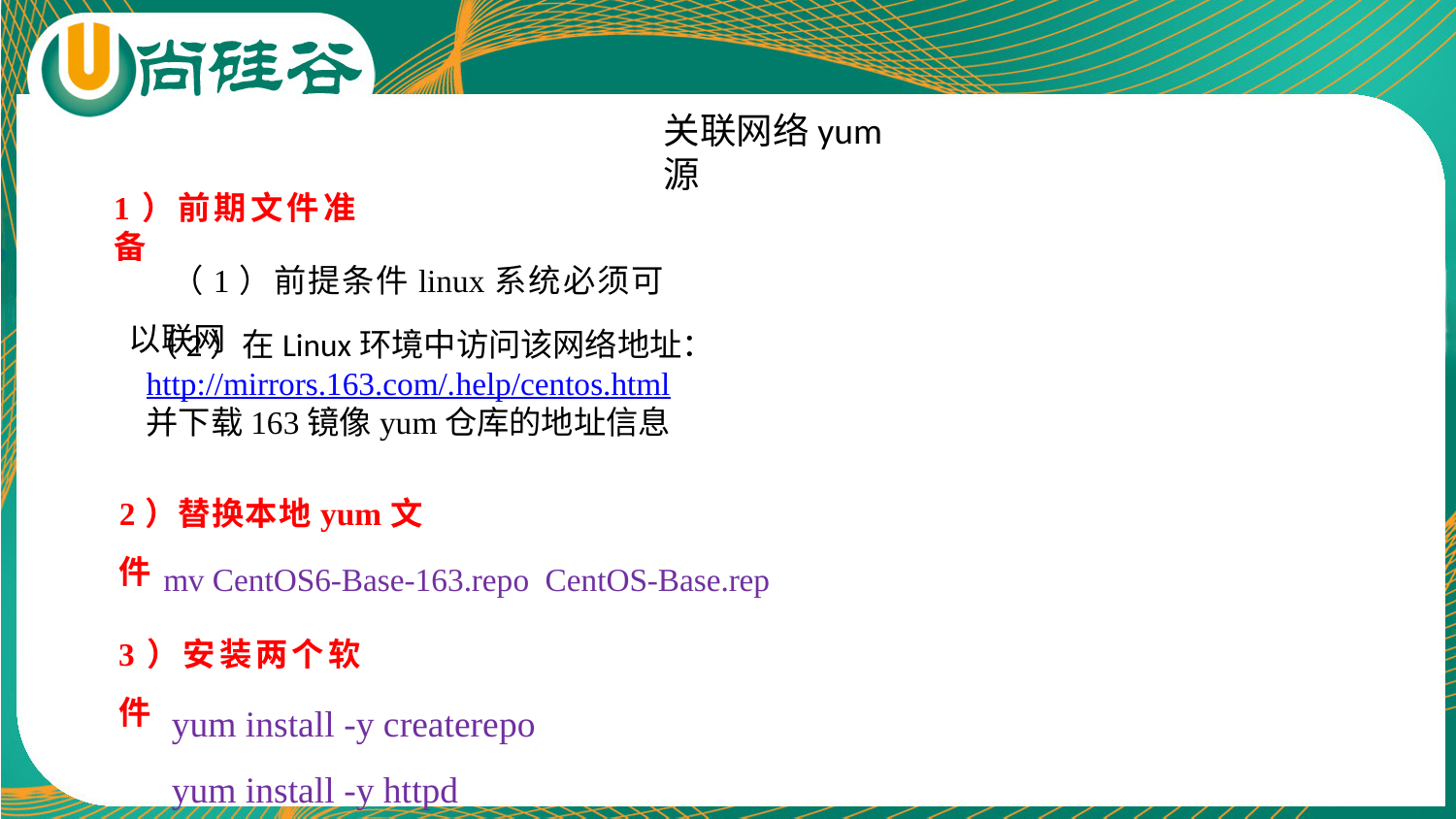

关联网络yum源
1）前期文件准备
（1）前提条件linux系统必须可以联网
（2）在Linux环境中访问该网络地址：http://mirrors.163.com/.help/centos.html
并下载163镜像yum仓库的地址信息
2）替换本地yum文件
mv CentOS6-Base-163.repo  CentOS-Base.rep
3）安装两个软件
yum install -y createrepo
yum install -y httpd